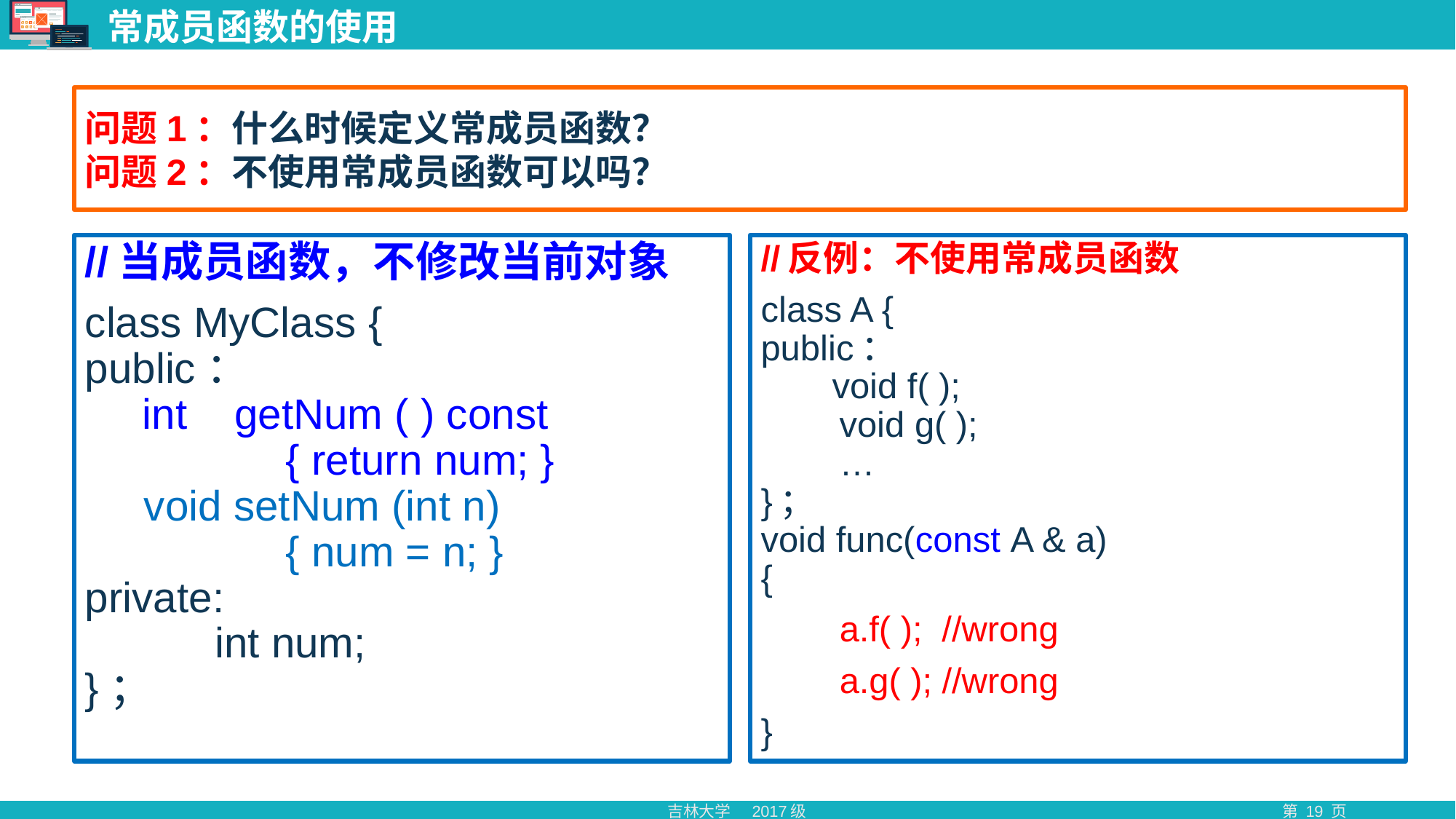

# 常成员函数的使用
问题1：什么时候定义常成员函数？
问题2：不使用常成员函数可以吗？
//当成员函数，不修改当前对象
class MyClass {
public：
     int    getNum ( ) const
                 { return num; }
     void setNum (int n)
                 { num = n; }
private:
           int num;
}；
//反例：不使用常成员函数
class A {
public：
        void f( );
        void g( );
        …
}；
void func(const A & a)
{
        a.f( );  //wrong
        a.g( ); //wrong
}